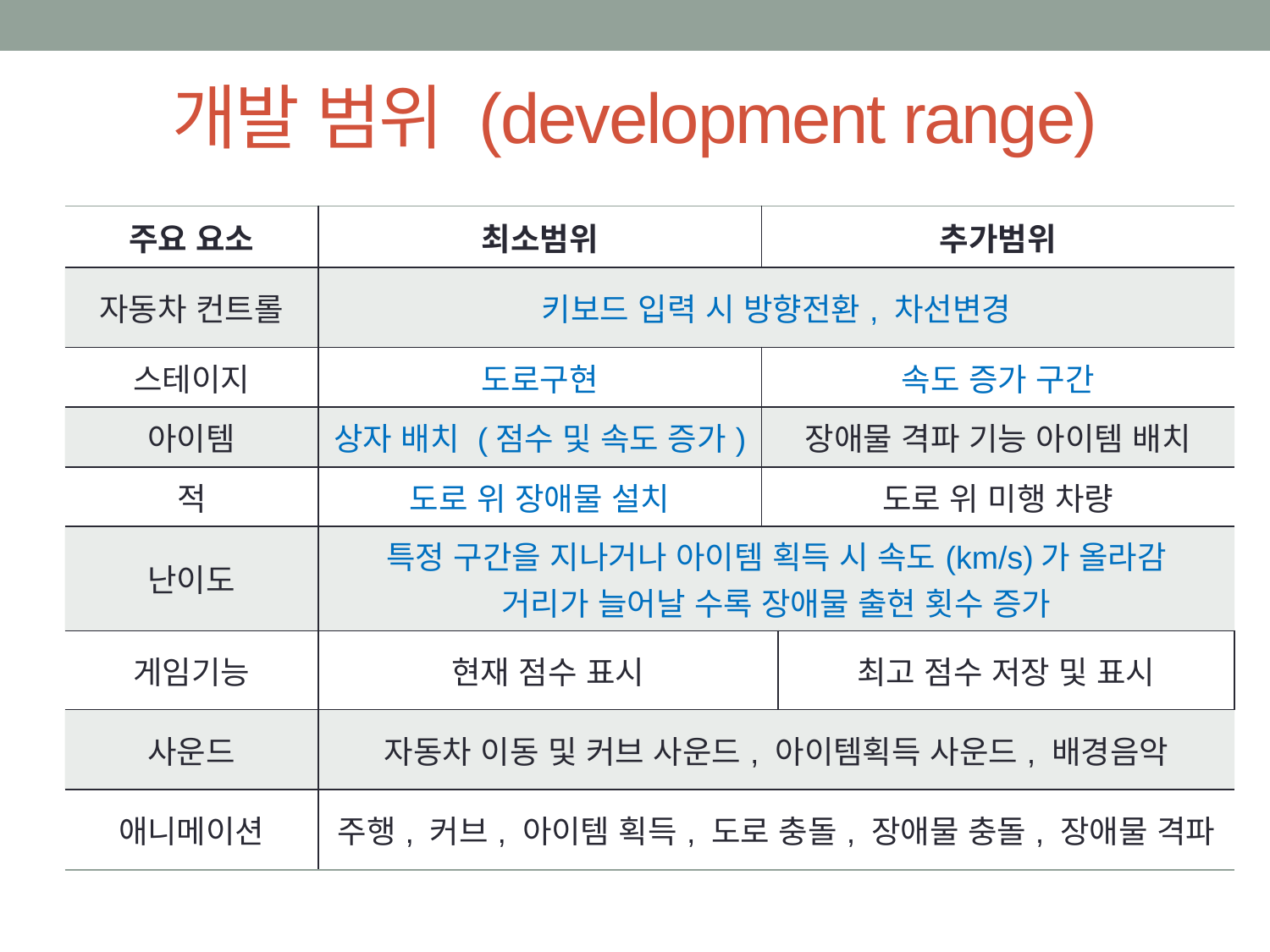

# 개발 범위 (development range)
| 주요 요소 | 최소범위 | 추가범위 |  |
| --- | --- | --- | --- |
| 자동차 컨트롤 | 키보드 입력 시 방향전환, 차선변경 |  |  |
| 스테이지 | 도로구현 | 속도 증가 구간 |  |
| 아이템 | 상자 배치 (점수 및 속도 증가) | 장애물 격파 기능 아이템 배치 |  |
| 적 | 도로 위 장애물 설치 | 도로 위 미행 차량 |  |
| 난이도 | 특정 구간을 지나거나 아이템 획득 시 속도(km/s)가 올라감 거리가 늘어날 수록 장애물 출현 횟수 증가 |  |  |
| 게임기능 | 현재 점수 표시 |  | 최고 점수 저장 및 표시 |
| 사운드 | 자동차 이동 및 커브 사운드, 아이템획득 사운드, 배경음악 |  |  |
| 애니메이션 | 주행, 커브, 아이템 획득, 도로 충돌, 장애물 충돌, 장애물 격파 |  |  |